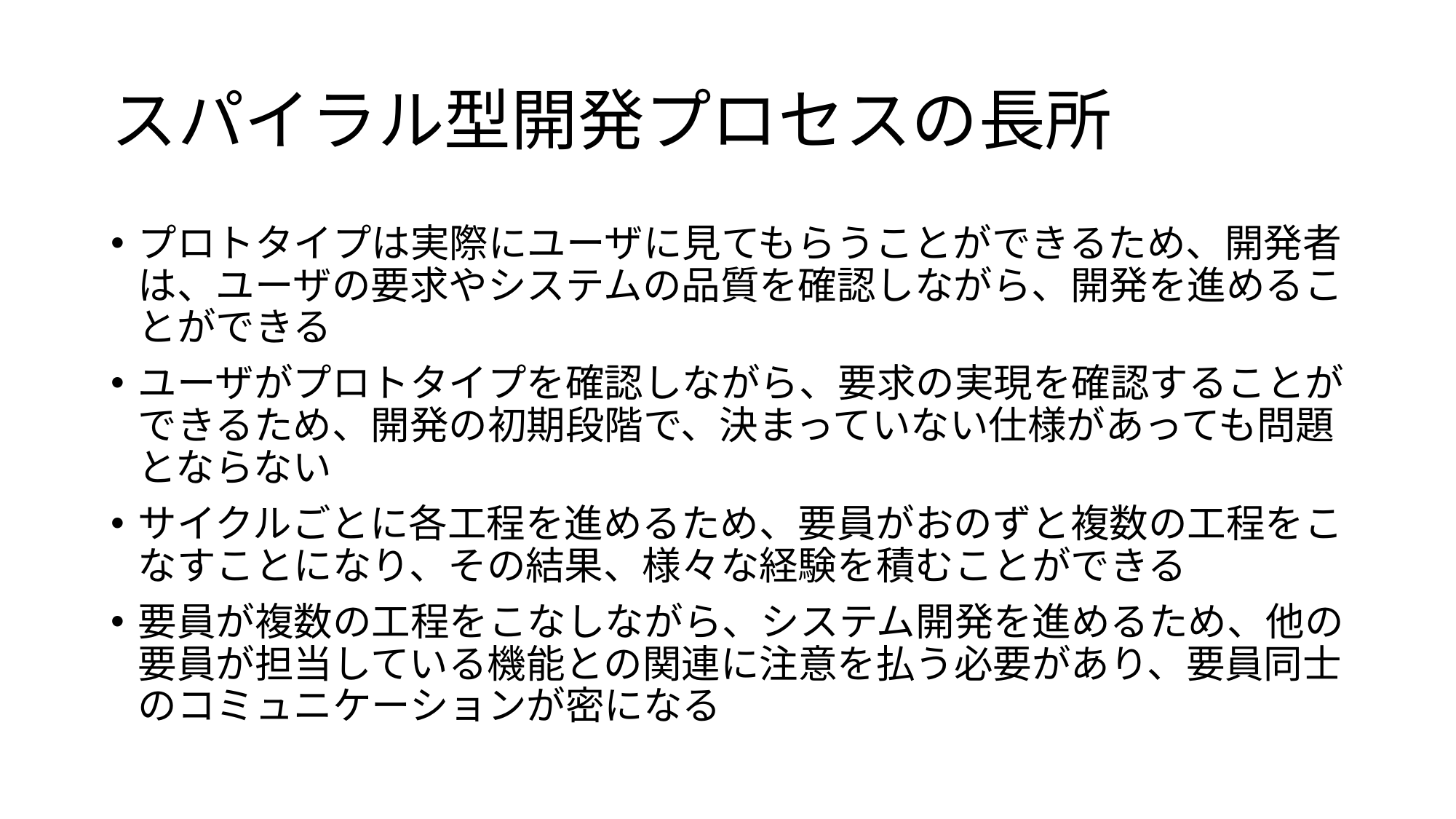

# スパイラル型開発プロセスの長所
プロトタイプは実際にユーザに見てもらうことができるため、開発者は、ユーザの要求やシステムの品質を確認しながら、開発を進めることができる
ユーザがプロトタイプを確認しながら、要求の実現を確認することができるため、開発の初期段階で、決まっていない仕様があっても問題とならない
サイクルごとに各工程を進めるため、要員がおのずと複数の工程をこなすことになり、その結果、様々な経験を積むことができる
要員が複数の工程をこなしながら、システム開発を進めるため、他の要員が担当している機能との関連に注意を払う必要があり、要員同士のコミュニケーションが密になる